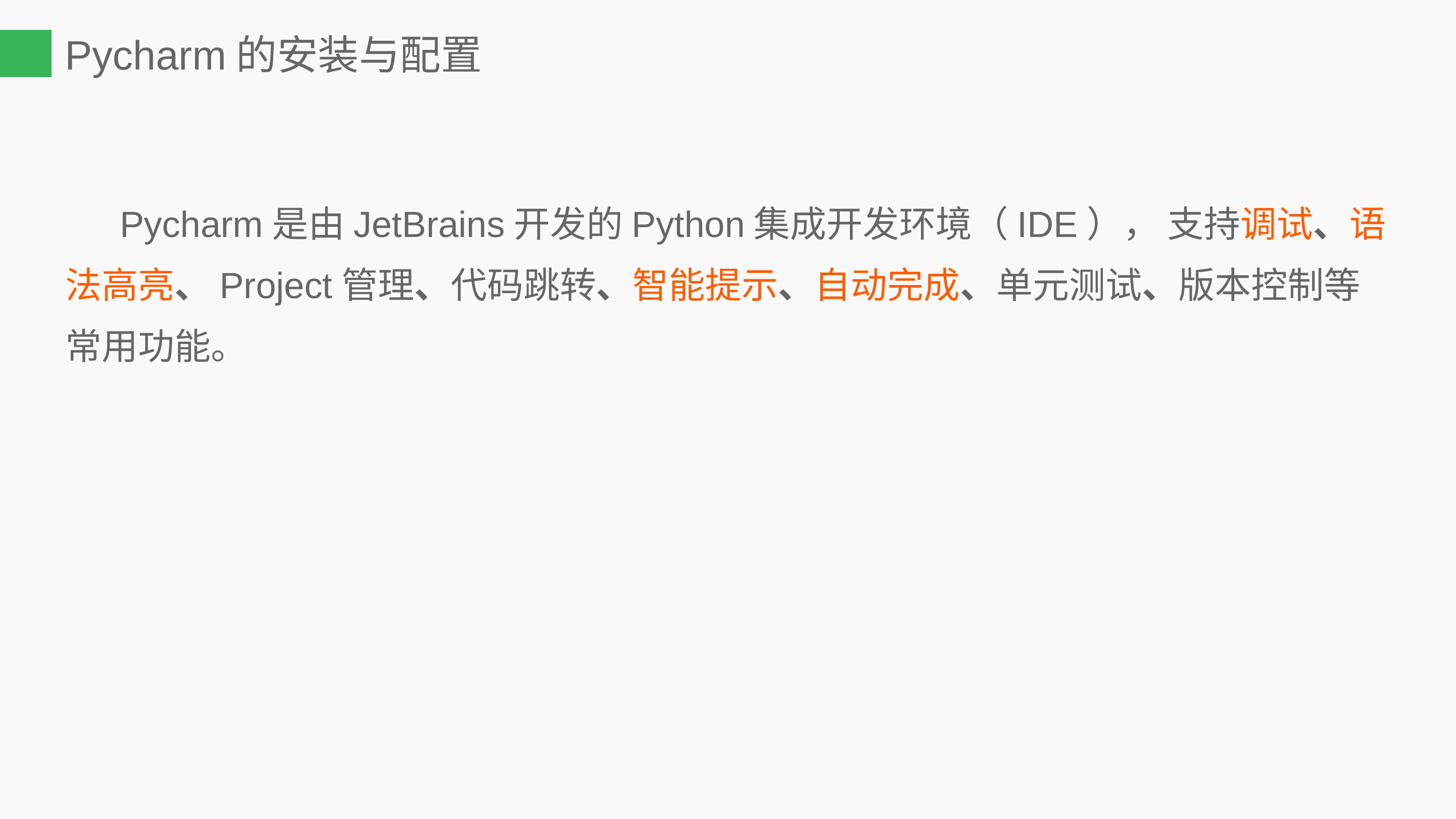

Pycharm的安装与配置

Pycharm是由JetBrains开发的Python集成开发环境（IDE）， 支持调试、语法高亮、Project管理、代码跳转、智能提示、自动完成、单元测试、版本控制等常用功能。